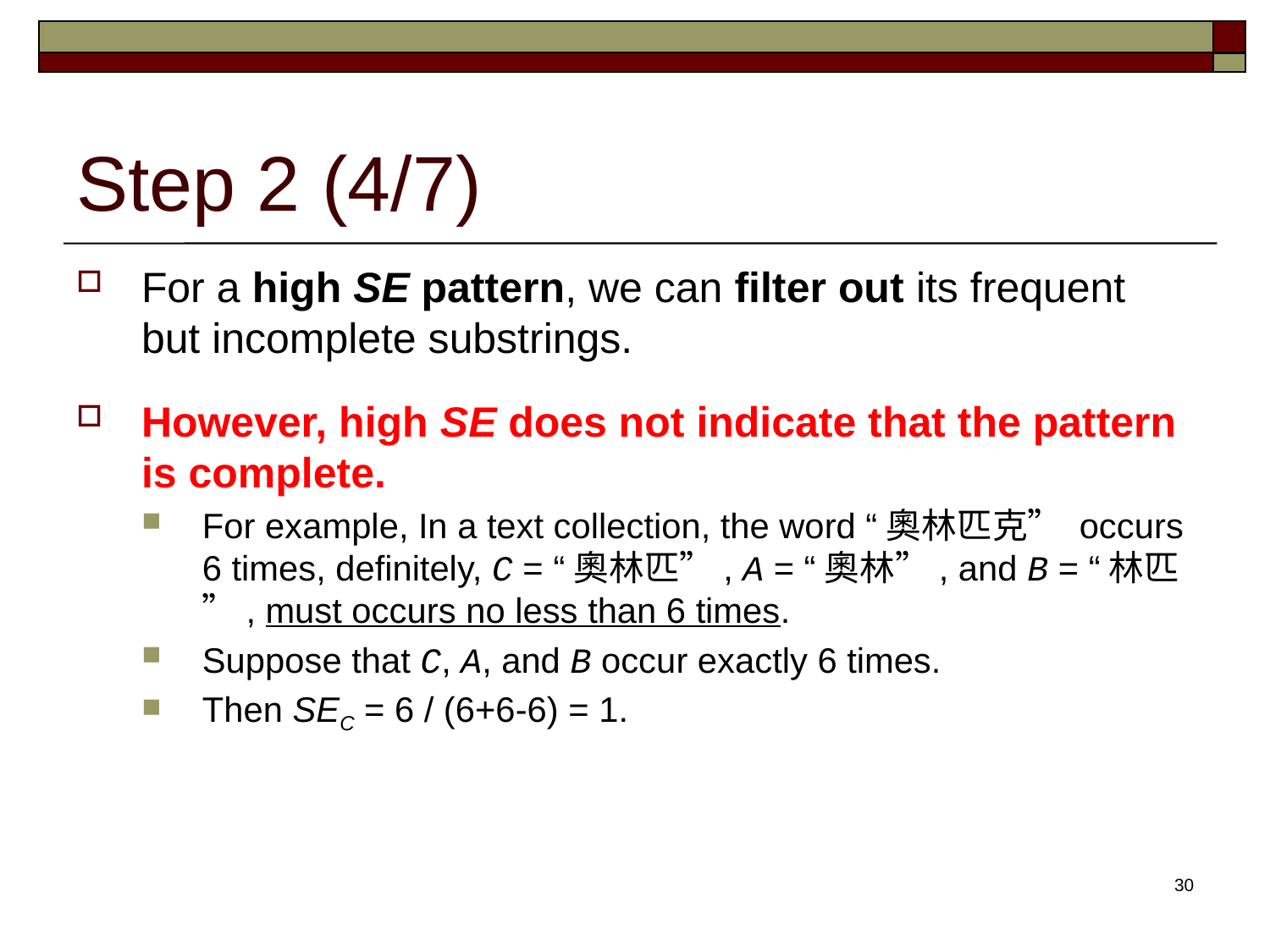

# Step 2 (4/7)
For a high SE pattern, we can filter out its frequent but incomplete substrings.

However, high SE does not indicate that the pattern is complete.
For example, In a text collection, the word “奧林匹克” occurs 6 times, definitely, C = “奧林匹”, A = “奧林”, and B = “林匹”, must occurs no less than 6 times.
Suppose that C, A, and B occur exactly 6 times.
Then SEC = 6 / (6+6-6) = 1.
30